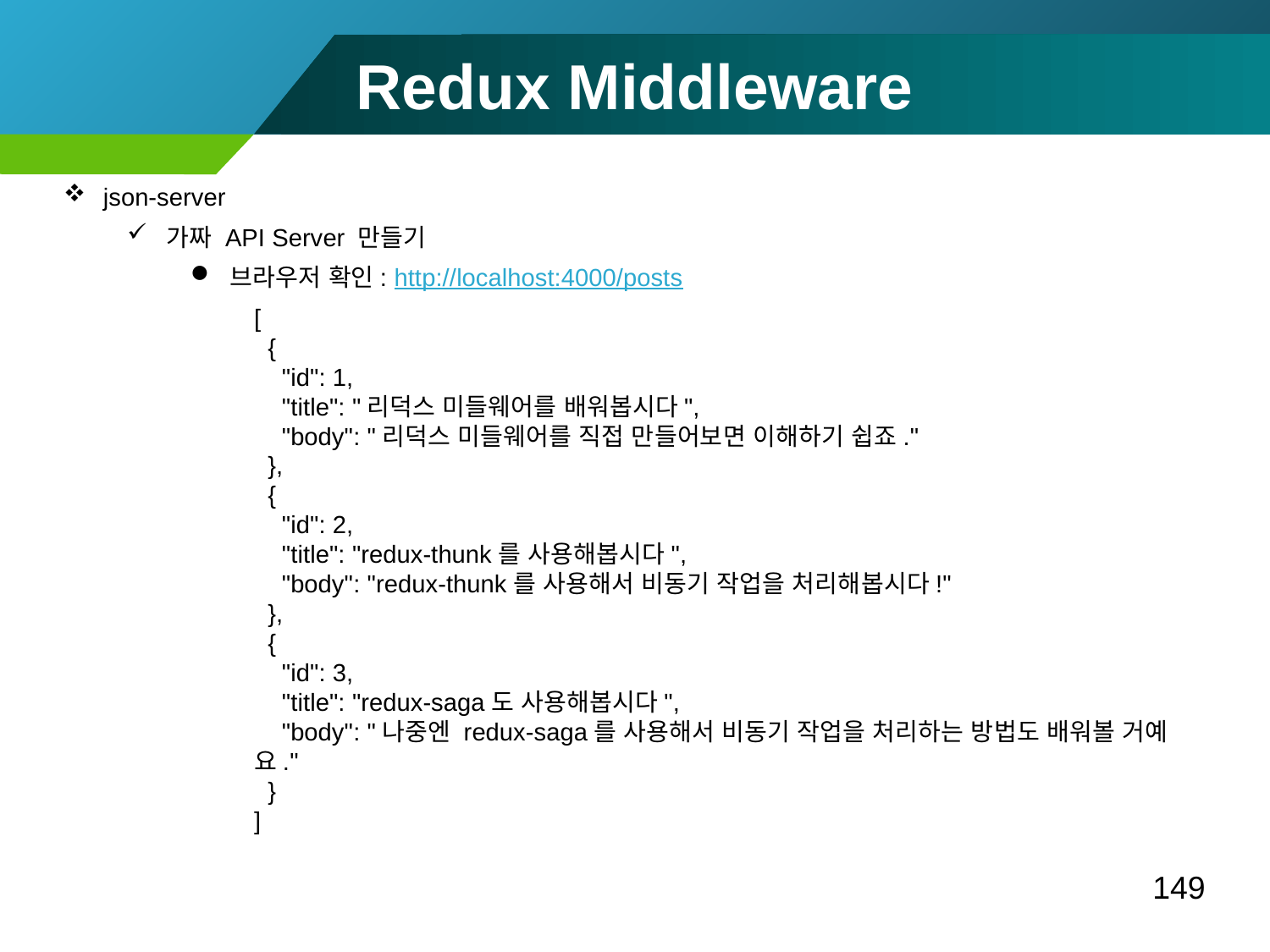

Redux Middleware
json-server
가짜 API Server 만들기
브라우저 확인: http://localhost:4000/posts
[
  {
    "id": 1,
    "title": "리덕스 미들웨어를 배워봅시다",
    "body": "리덕스 미들웨어를 직접 만들어보면 이해하기 쉽죠."
  },
  {
    "id": 2,
    "title": "redux-thunk를 사용해봅시다",
    "body": "redux-thunk를 사용해서 비동기 작업을 처리해봅시다!"
  },
  {
    "id": 3,
    "title": "redux-saga도 사용해봅시다",
    "body": "나중엔 redux-saga를 사용해서 비동기 작업을 처리하는 방법도 배워볼 거예요."
  }
]
149